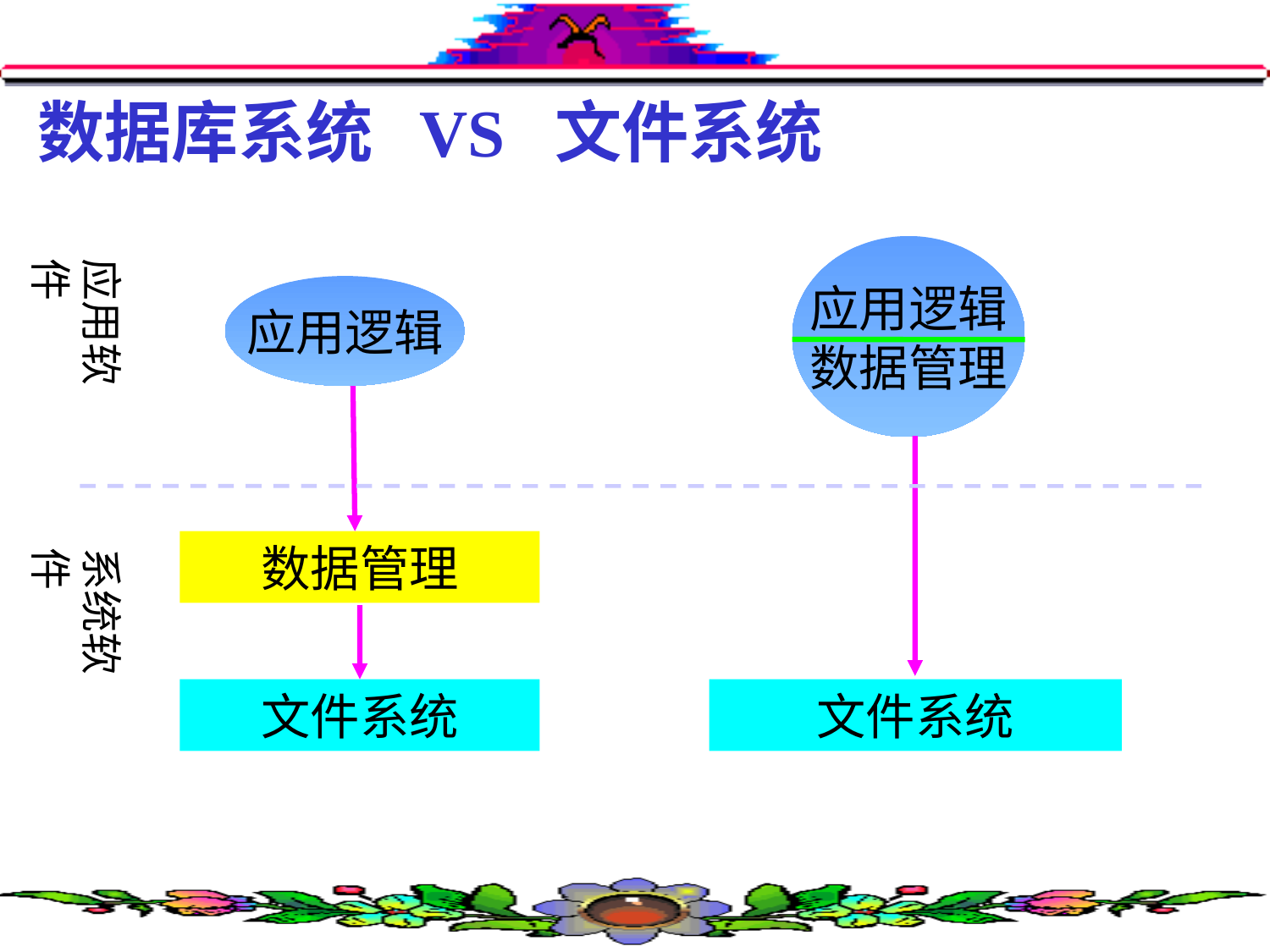

# 数据库系统  VS  文件系统
应用逻辑
数据管理
应用软件
应用逻辑

数据管理
系统软件

文件系统
文件系统